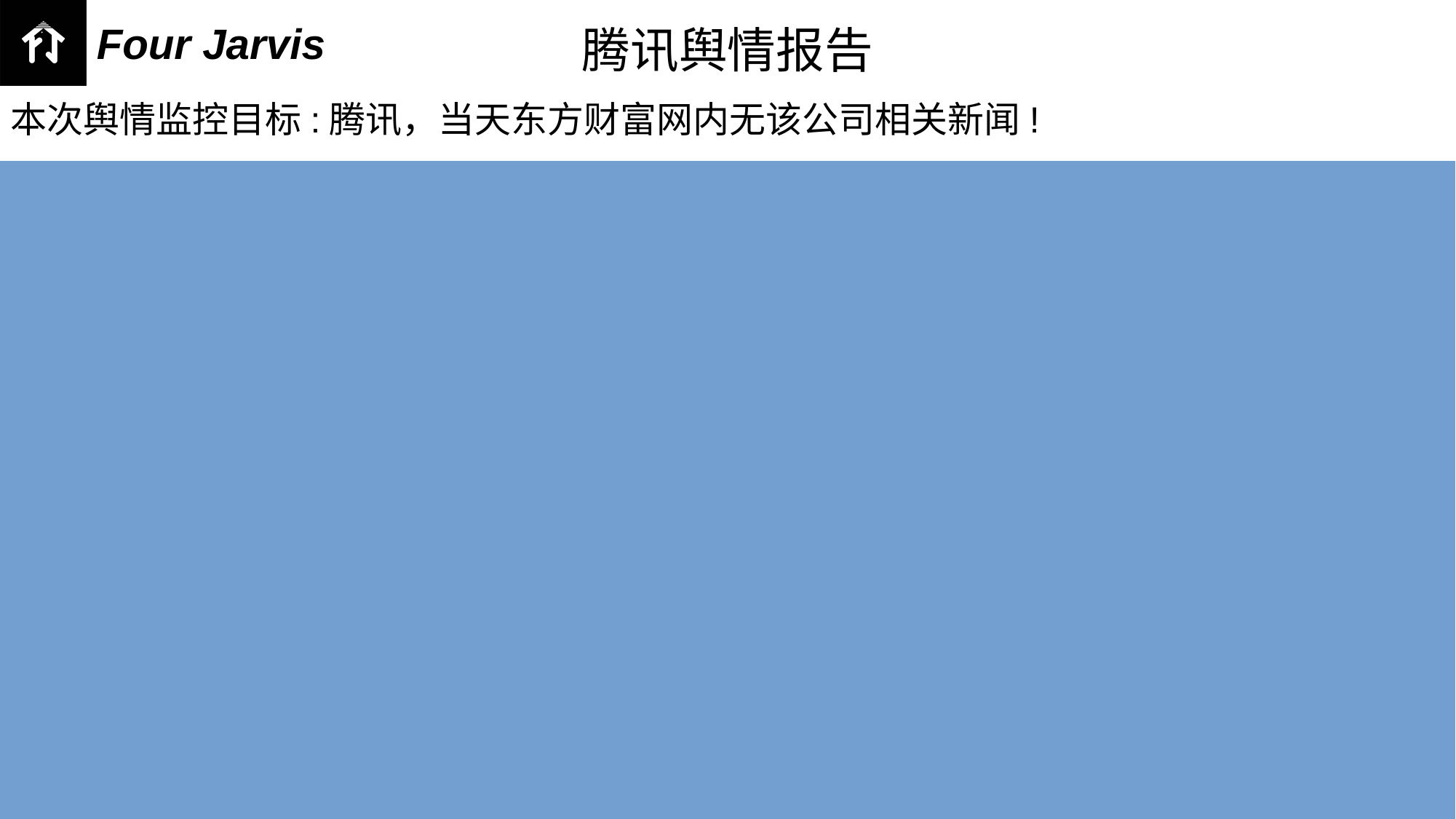

腾讯舆情报告
本次舆情监控目标:腾讯，当天东方财富网内无该公司相关新闻!